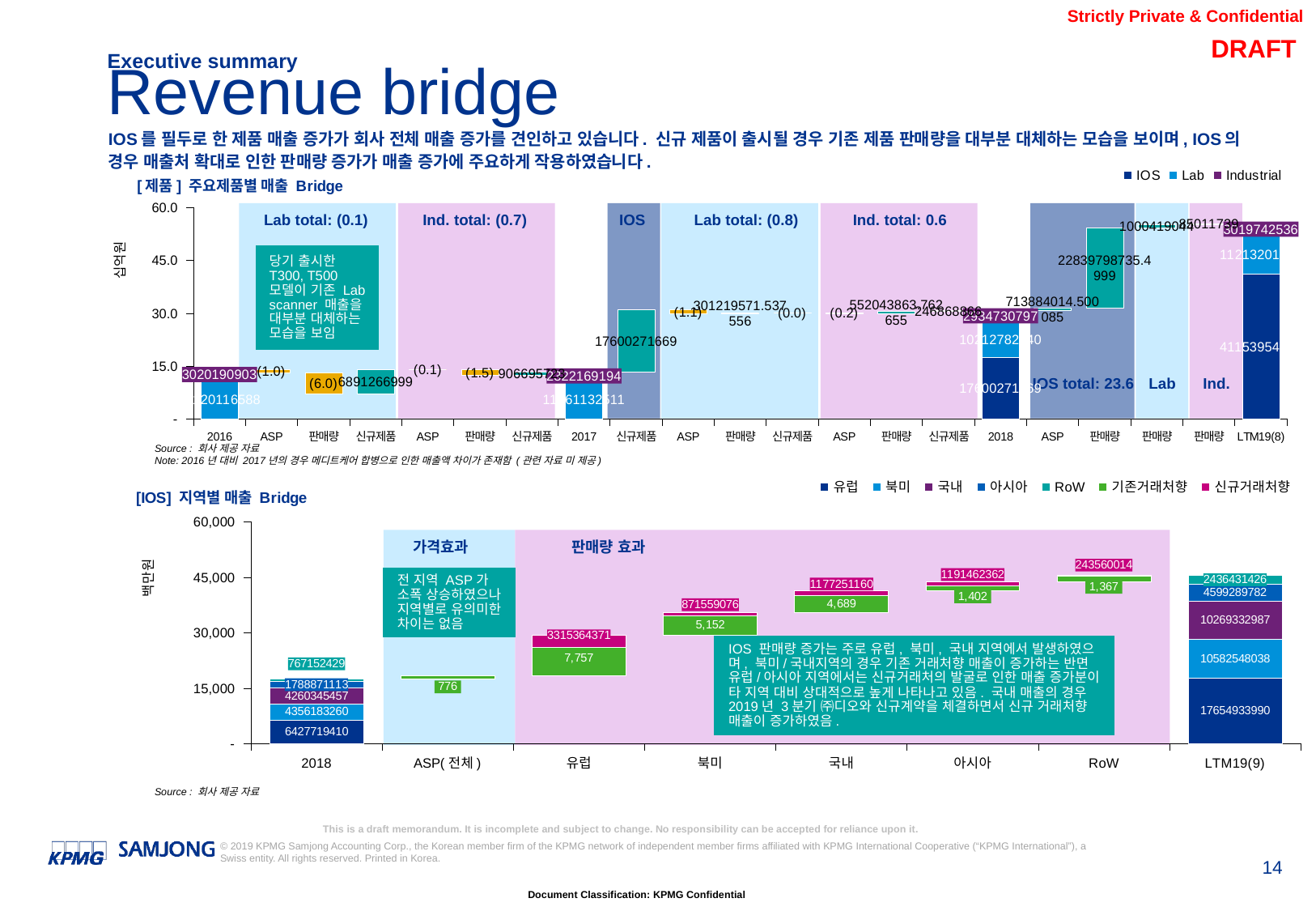

Executive summary
Revenue bridge
IOS를 필두로 한 제품 매출 증가가 회사 전체 매출 증가를 견인하고 있습니다. 신규 제품이 출시될 경우 기존 제품 판매량을 대부분 대체하는 모습을 보이며, IOS의 경우 매출처 확대로 인한 판매량 증가가 매출 증가에 주요하게 작용하였습니다.

### Chart: [제품] 주요제품별 매출 Bridge

| Category | IOS | Lab | Industrial | Buffer | Positive | Negative |
|---|---|---|---|---|---|---|
| 2016 | 0.0 | 11120116588.0 | 3020190903.0 | None | None | None |
| ASP | None | None | None | 13143699881.409582 | None | 996607609.5904177 |
| 판매량 | None | None | None | 7190056415.0 | None | 5953643466.409582 |
| 신규제품 | None | None | None | 7190056415.0 | 6891266999.0 | None |
| ASP | None | None | None | 13951812168.799175 | None | 129511245.20082378 |
| 판매량 | None | None | None | 12488618972.0 | None | 1463193196.799176 |
| 신규제품 | None | None | None | 12488618972.0 | 906695723.0 | None |
| 2017 | 0.0 | 11061132511.0 | 2322169194.0 | None | None | None |
| 신규제품 | None | None | None | 13383301705.0 | 17600271669.0 | None |
| ASP | None | None | None | 29857116158.462444 | None | 1126457215.537557 |
| 판매량 | None | None | None | 29857116158.462444 | 301219571.5375562 | None |
| 신규제품 | None | None | None | 30135223003.0 | None | 23112727.0 |
| ASP | None | None | None | 29948871876.237347 | None | 186351126.7626549 |
| 판매량 | None | None | None | 29948871876.237347 | 552043863.762655 | None |
| 신규제품 | None | None | None | 30500915740.0 | 246868866.0 | None |
| 2018 | 17600271669.0 | 10212782140.0 | 2934730797.0 | None | None | None |
| ASP | None | None | None | 30747784606.0 | 713884014.5000854 | None |
| 판매량 | None | None | None | 31461668620.500084 | 22839798735.499916 | None |
| 판매량 | None | None | None | 54301467356.0 | 1000419044.0 | None |
| 판매량 | None | None | None | 55301886400.0 | 85011739.0 | None |
| LTM19(8) | 41153954419.0 | 11213201184.0 | 3019742536.0 | None | None | None |
Lab total: (0.1)

Ind. total: (0.7)

IOS

Lab total: (0.8)

Ind. total: 0.6

당기 출시한 T300, T500 모델이 기존 Lab scanner 매출을 대부분 대체하는 모습을 보임
IOS total: 23.6
Lab
Ind.
Source : 회사 제공 자료
Note: 2016년 대비 2017년의 경우 메디트케어 합병으로 인한 매출액 차이가 존재함 (관련 자료 미 제공)

### Chart: [IOS] 지역별 매출 Bridge

| Category | 유럽 | 북미 | 국내 | 아시아 | RoW | Buffer | 기존거래처향 | 신규거래처향 |
|---|---|---|---|---|---|---|---|---|
| 2018 | 6427719410.0 | 4356183260.0 | 4260345457.0 | 1788871113.0 | 767152429.0 | None | None | None |
| ASP(전체) | None | None | None | None | None | 17600271669.0 | 775546435.853704 | None |
| 유럽 | None | None | None | None | None | 18375818104.853703 | 7757319201.552972 | 3315364371.0 |
| 북미 | None | None | None | None | None | 29448501677.406673 | 5152217137.946278 | 871559076.0 |
| 국내 | None | None | None | None | None | 35472277891.35295 | 4689295279.555537 | 1177251160.0 |
| 아시아 | None | None | None | None | None | 41338824330.908485 | 1401948922.548491 | 1191462362.0 |
| RoW | None | None | None | None | None | 43932235615.45698 | 1366740593.5430174 | 243560014.0 |
| LTM19(9) | 17654933990.0 | 10582548038.0 | 10269332987.0 | 4599289782.0 | 2436431426.0 | None | None | None |
가격효과

판매량 효과
전 지역 ASP가 소폭 상승하였으나 지역별로 유의미한 차이는 없음
IOS 판매량 증가는 주로 유럽, 북미, 국내 지역에서 발생하였으며, 북미/국내지역의 경우 기존 거래처향 매출이 증가하는 반면 유럽/아시아 지역에서는 신규거래처의 발굴로 인한 매출 증가분이 타 지역 대비 상대적으로 높게 나타나고 있음. 국내 매출의 경우 2019년 3분기 ㈜디오와 신규계약을 체결하면서 신규 거래처향 매출이 증가하였음.
Source : 회사 제공 자료